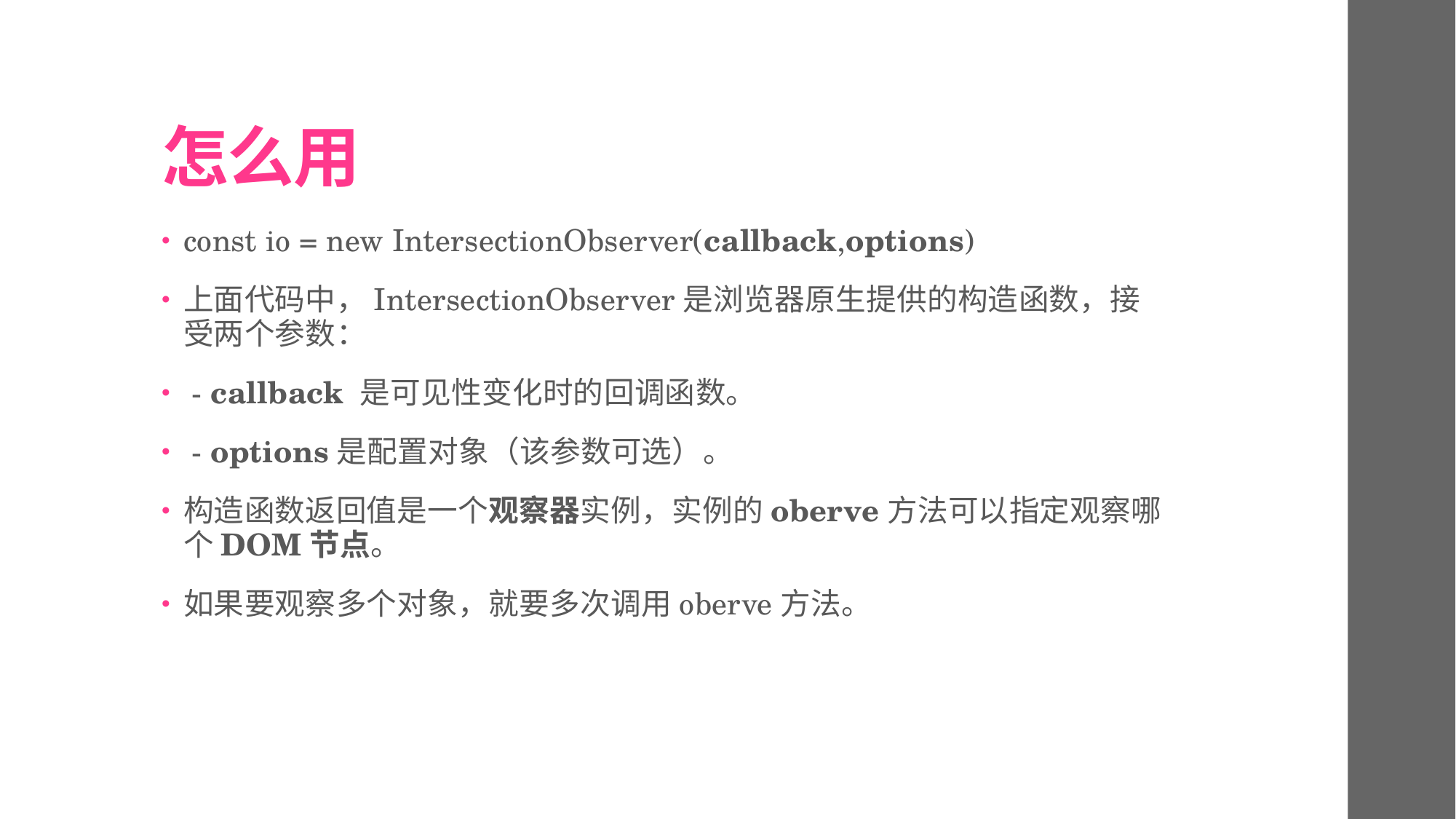

# 怎么用
const io = new IntersectionObserver(callback,options)
上面代码中，IntersectionObserver是浏览器原生提供的构造函数，接受两个参数：
 - callback 是可见性变化时的回调函数。
 - options是配置对象（该参数可选）。
构造函数返回值是一个观察器实例，实例的oberve方法可以指定观察哪个DOM节点。
如果要观察多个对象，就要多次调用oberve方法。